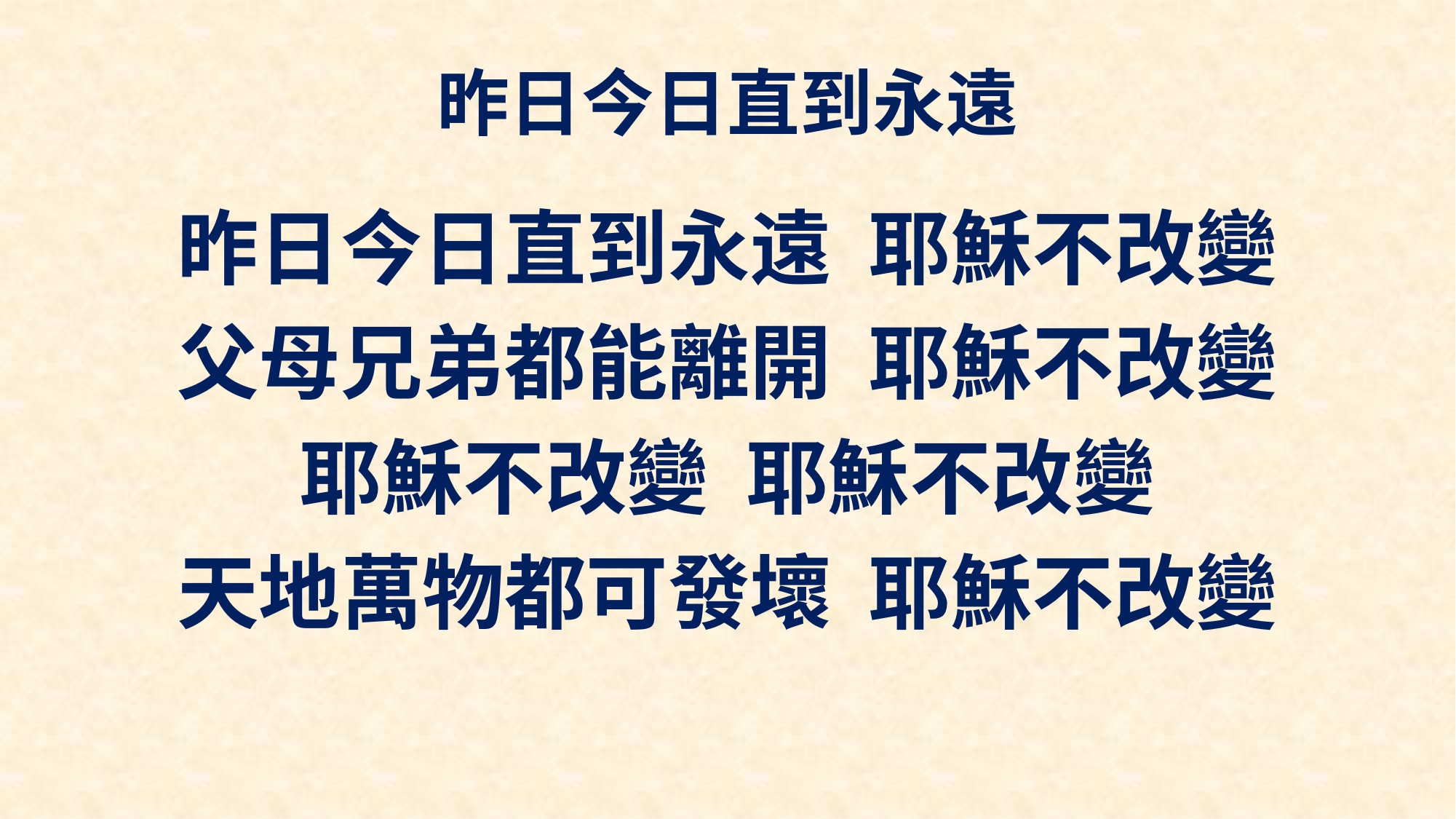

# 昨日今日直到永遠
昨日今日直到永遠  耶穌不改變
父母兄弟都能離開  耶穌不改變
耶穌不改變  耶穌不改變
天地萬物都可發壞  耶穌不改變